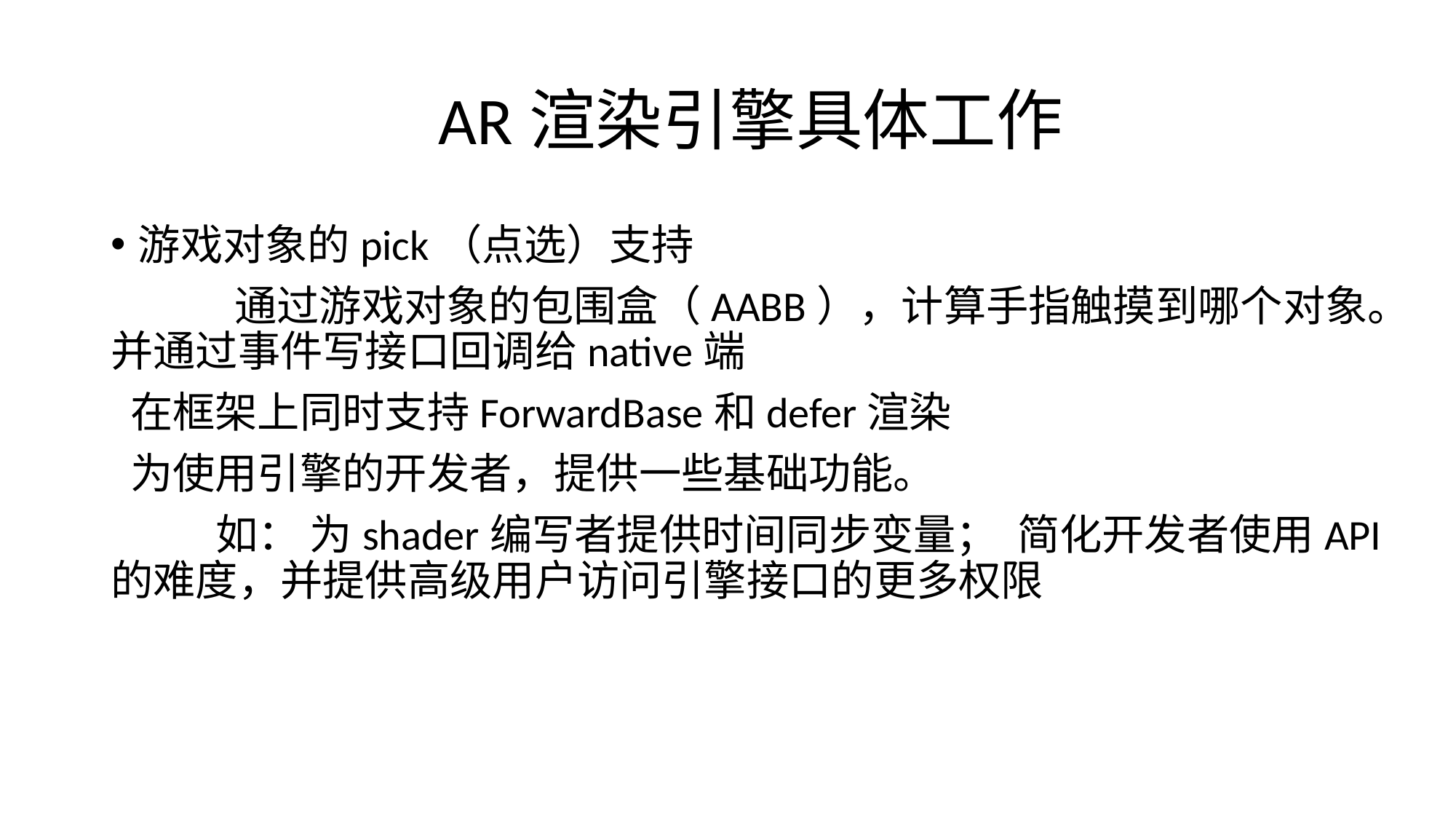

# AR渲染引擎具体工作
游戏对象的pick（点选）支持
            通过游戏对象的包围盒（AABB），计算手指触摸到哪个对象。并通过事件写接口回调给native端
 在框架上同时支持ForwardBase和defer渲染
 为使用引擎的开发者，提供一些基础功能。
          如： 为shader编写者提供时间同步变量；  简化开发者使用API的难度，并提供高级用户访问引擎接口的更多权限